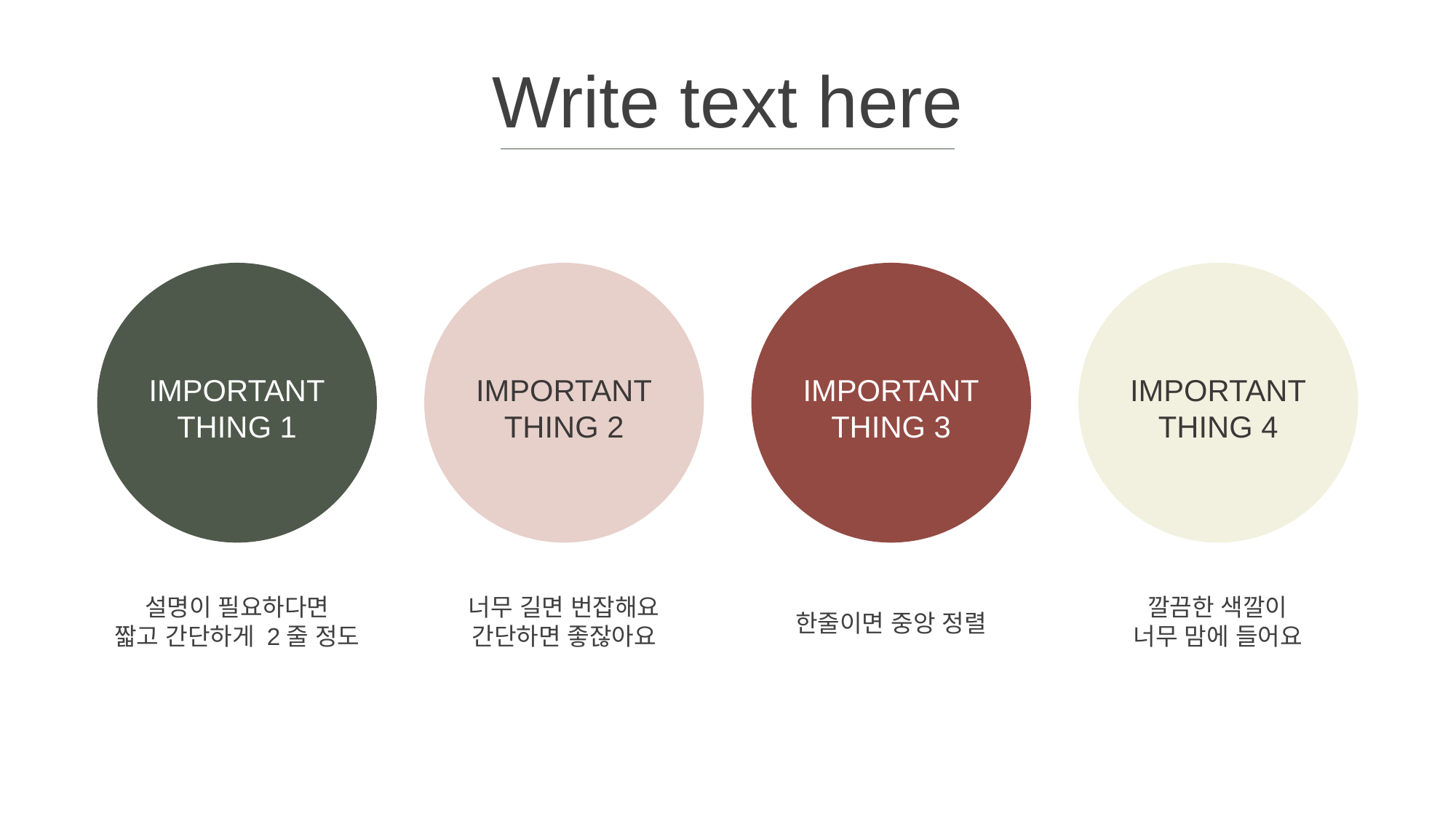

Write text here

IMPORTANT
THING 1
IMPORTANT
THING 2
IMPORTANT
THING 3
IMPORTANT
THING 4
설명이 필요하다면
짧고 간단하게 2줄 정도
너무 길면 번잡해요
간단하면 좋잖아요
깔끔한 색깔이
너무 맘에 들어요
한줄이면 중앙 정렬